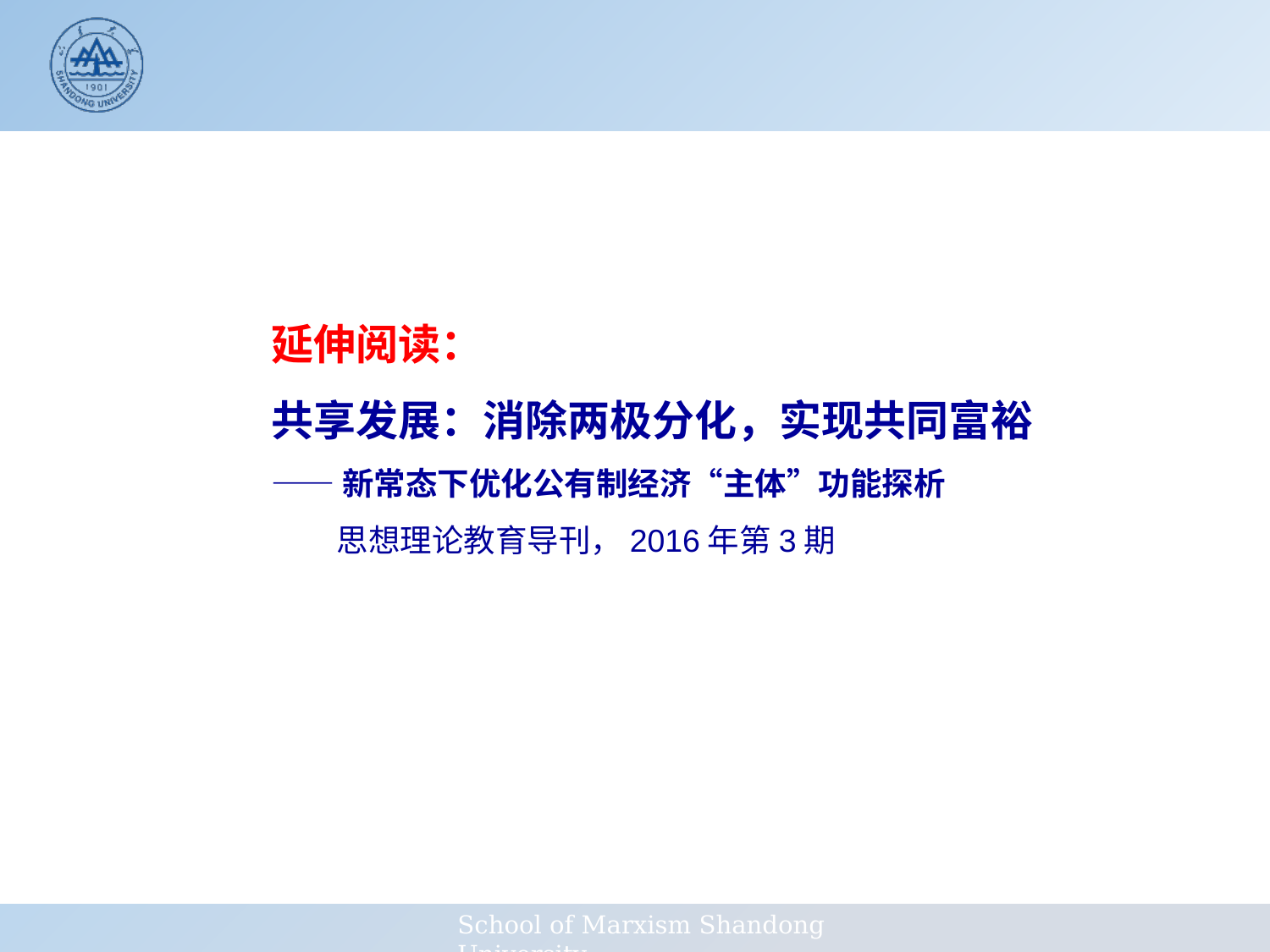

延伸阅读：
共享发展：消除两极分化，实现共同富裕
——新常态下优化公有制经济“主体”功能探析
        思想理论教育导刊，2016年第3期